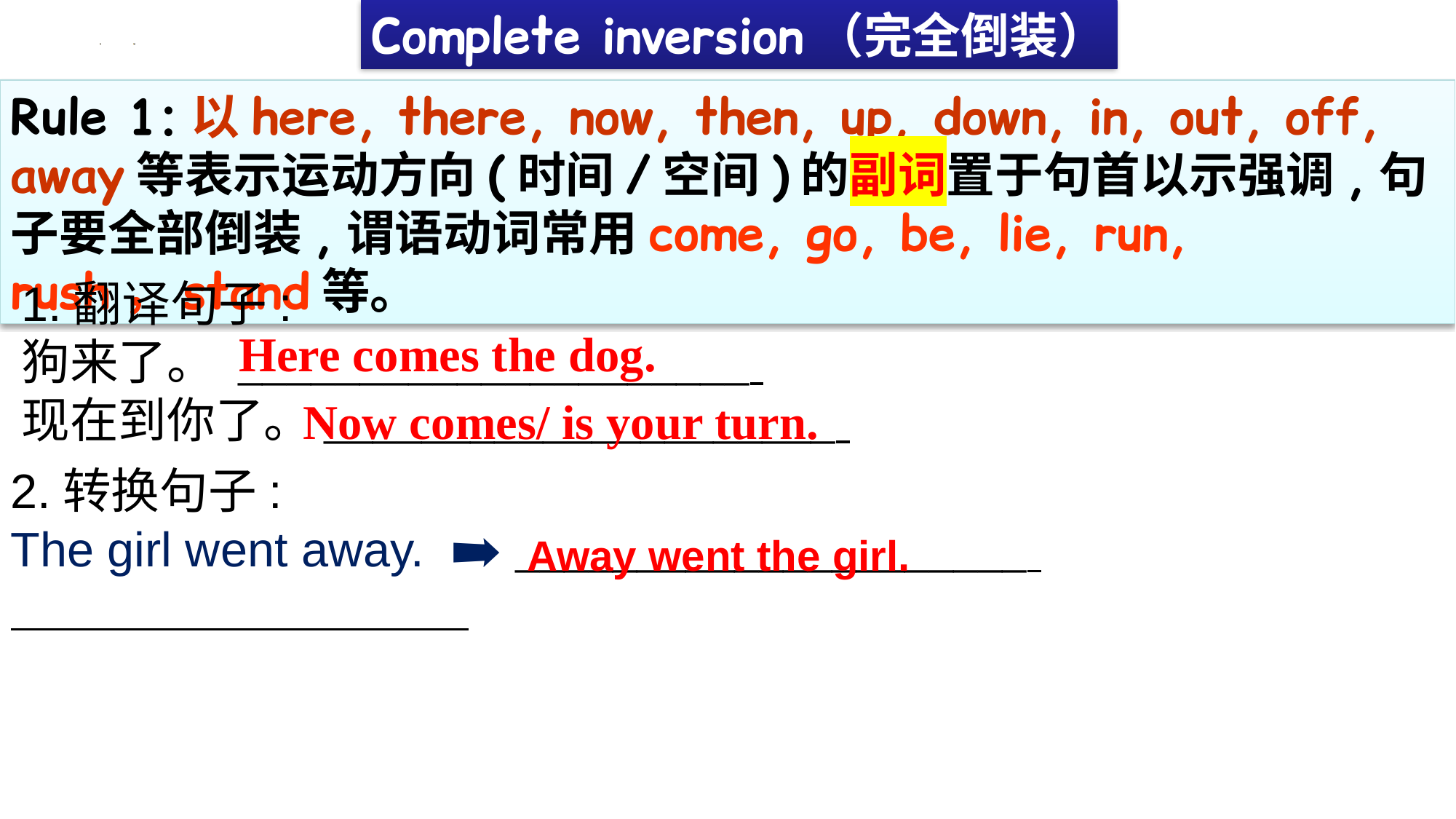

Complete inversion（完全倒装）
Rule 1:以here, there, now, then, up, down, in, out, off, away等表示运动方向(时间/空间)的副词置于句首以示强调,句子要全部倒装,谓语动词常用come, go, be, lie, run, rush，stand等。
1.翻译句子:
狗来了。 _____________________
现在到你了。_____________________
Here comes the dog.
Now comes/ is your turn.
2.转换句子:
The girl went away.  ➡ ️_____________________

Away went the girl.